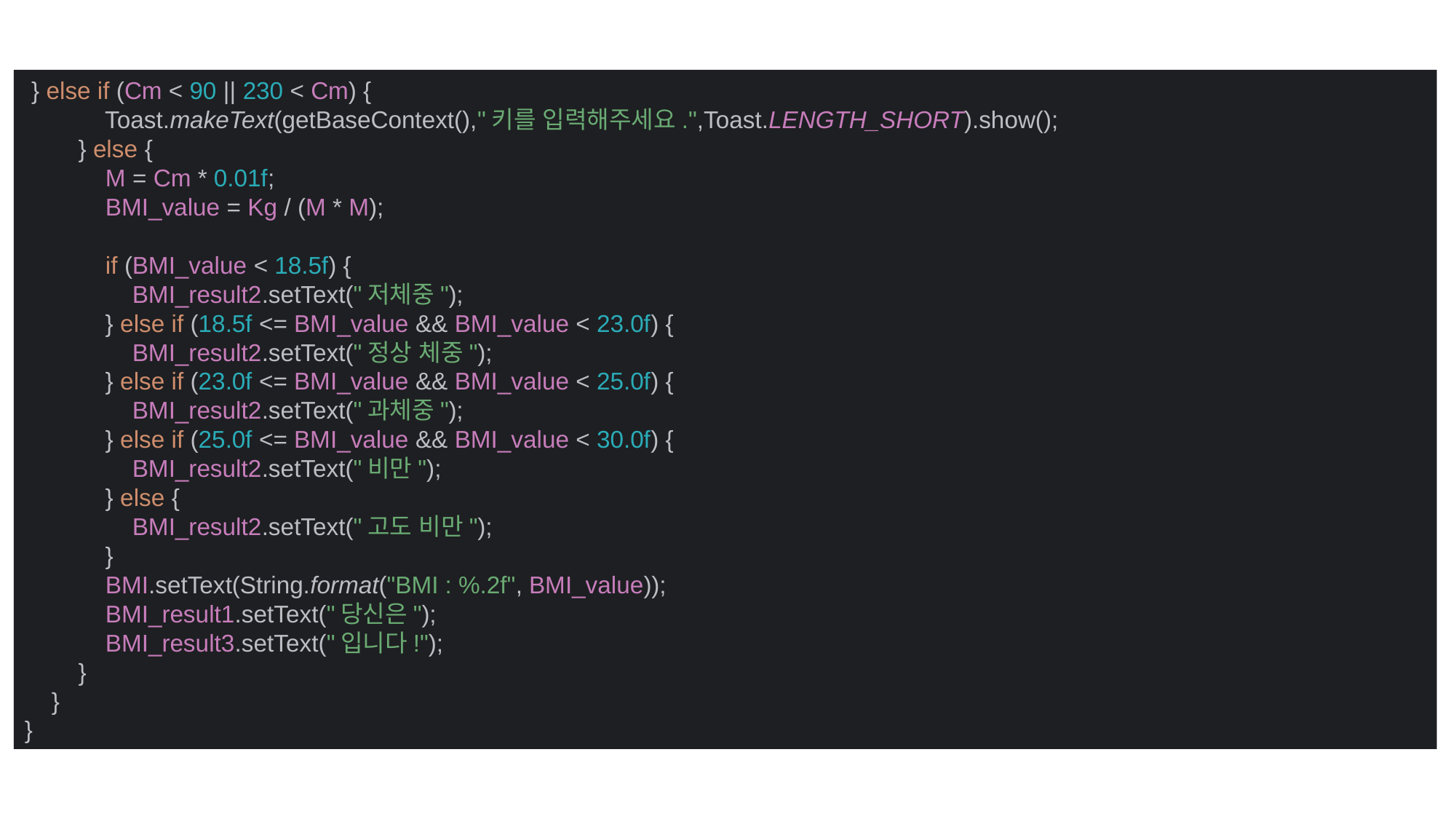

} else if (Cm < 90 || 230 < Cm) {
            Toast.makeText(getBaseContext(),"키를 입력해주세요.",Toast.LENGTH_SHORT).show();
        } else {
            M = Cm * 0.01f;
            BMI_value = Kg / (M * M);
            if (BMI_value < 18.5f) {
                BMI_result2.setText("저체중");
            } else if (18.5f <= BMI_value && BMI_value < 23.0f) {
                BMI_result2.setText("정상 체중");
            } else if (23.0f <= BMI_value && BMI_value < 25.0f) {
                BMI_result2.setText("과체중");
            } else if (25.0f <= BMI_value && BMI_value < 30.0f) {
                BMI_result2.setText("비만");
            } else {
                BMI_result2.setText("고도 비만");
            }
            BMI.setText(String.format("BMI : %.2f", BMI_value));
            BMI_result1.setText("당신은");
            BMI_result3.setText("입니다!");
        }
    }
}